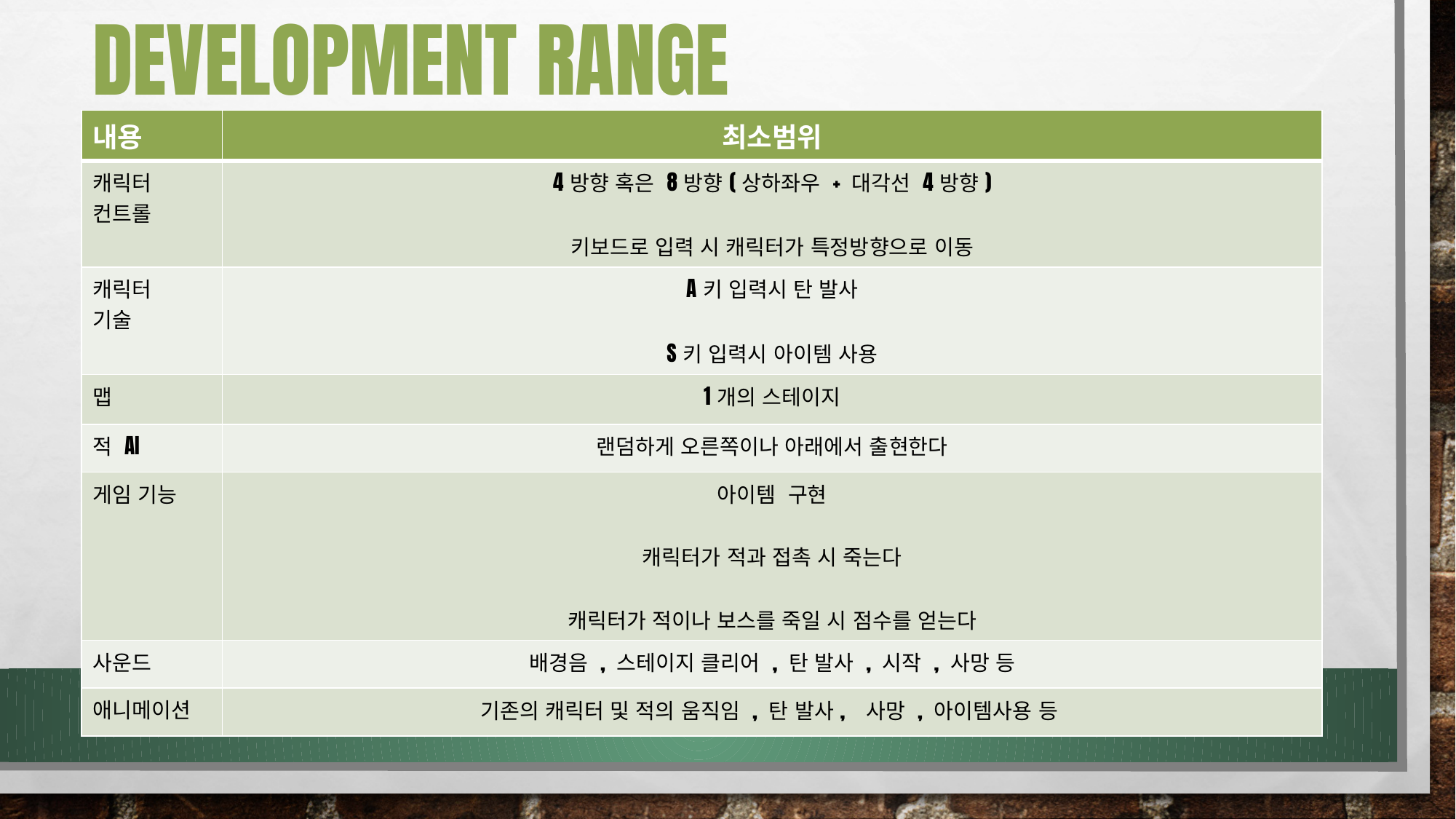

# Development Range
| 내용 | 최소범위 |
| --- | --- |
| 캐릭터 컨트롤 | 4방향 혹은 8방향(상하좌우 + 대각선 4방향) 키보드로 입력 시 캐릭터가 특정방향으로 이동 |
| 캐릭터 기술 | A키 입력시 탄 발사 S키 입력시 아이템 사용 |
| 맵 | 1개의 스테이지 |
| 적 AI | 랜덤하게 오른쪽이나 아래에서 출현한다 |
| 게임 기능 | 아이템 구현 캐릭터가 적과 접촉 시 죽는다 캐릭터가 적이나 보스를 죽일 시 점수를 얻는다 |
| 사운드 | 배경음 , 스테이지 클리어 , 탄 발사 , 시작 , 사망 등 |
| 애니메이션 | 기존의 캐릭터 및 적의 움직임 , 탄 발사, 사망 , 아이템사용 등 |